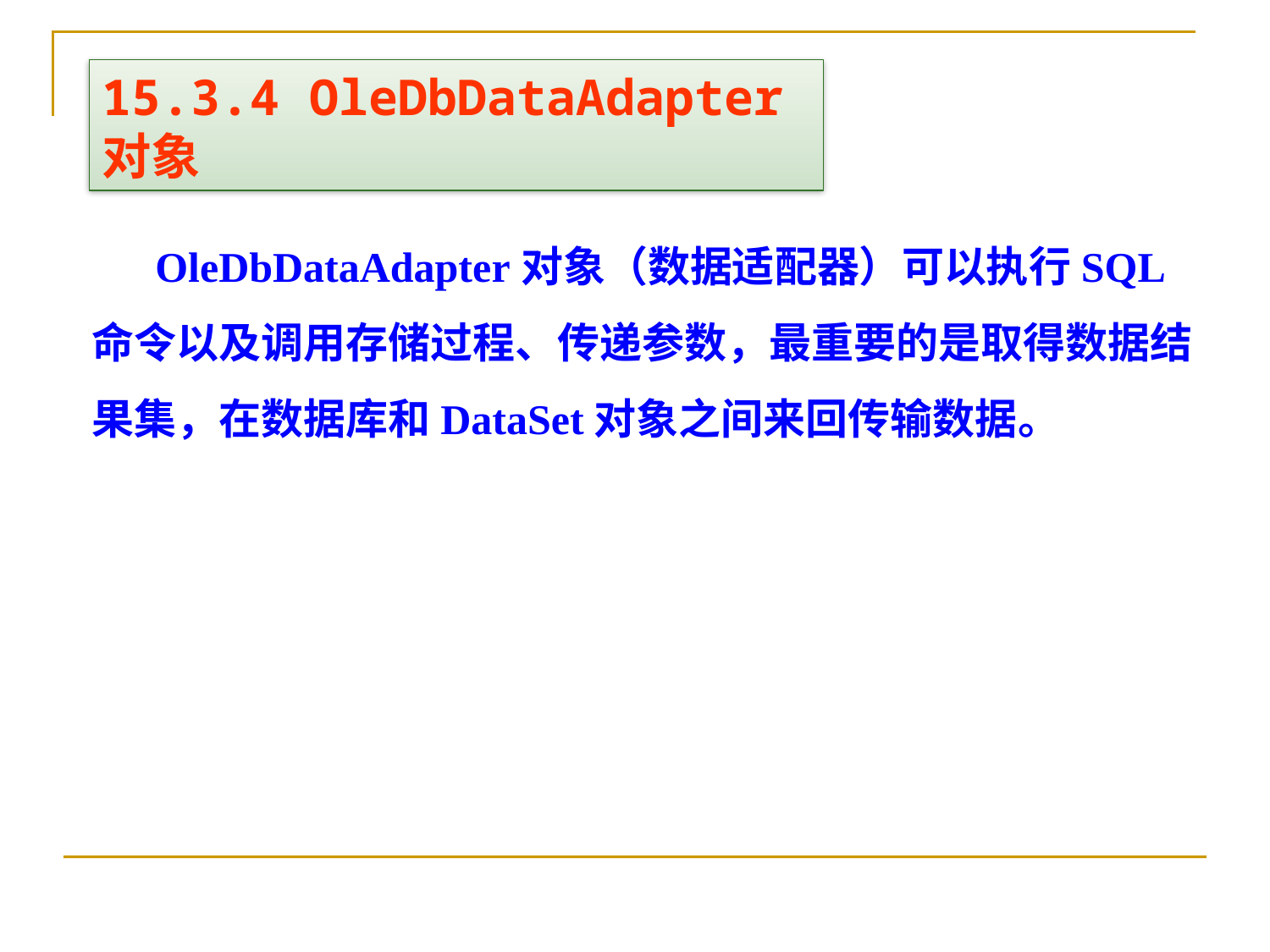

15.3.4 OleDbDataAdapter对象
      OleDbDataAdapter对象（数据适配器）可以执行SQL命令以及调用存储过程、传递参数，最重要的是取得数据结果集，在数据库和DataSet对象之间来回传输数据。